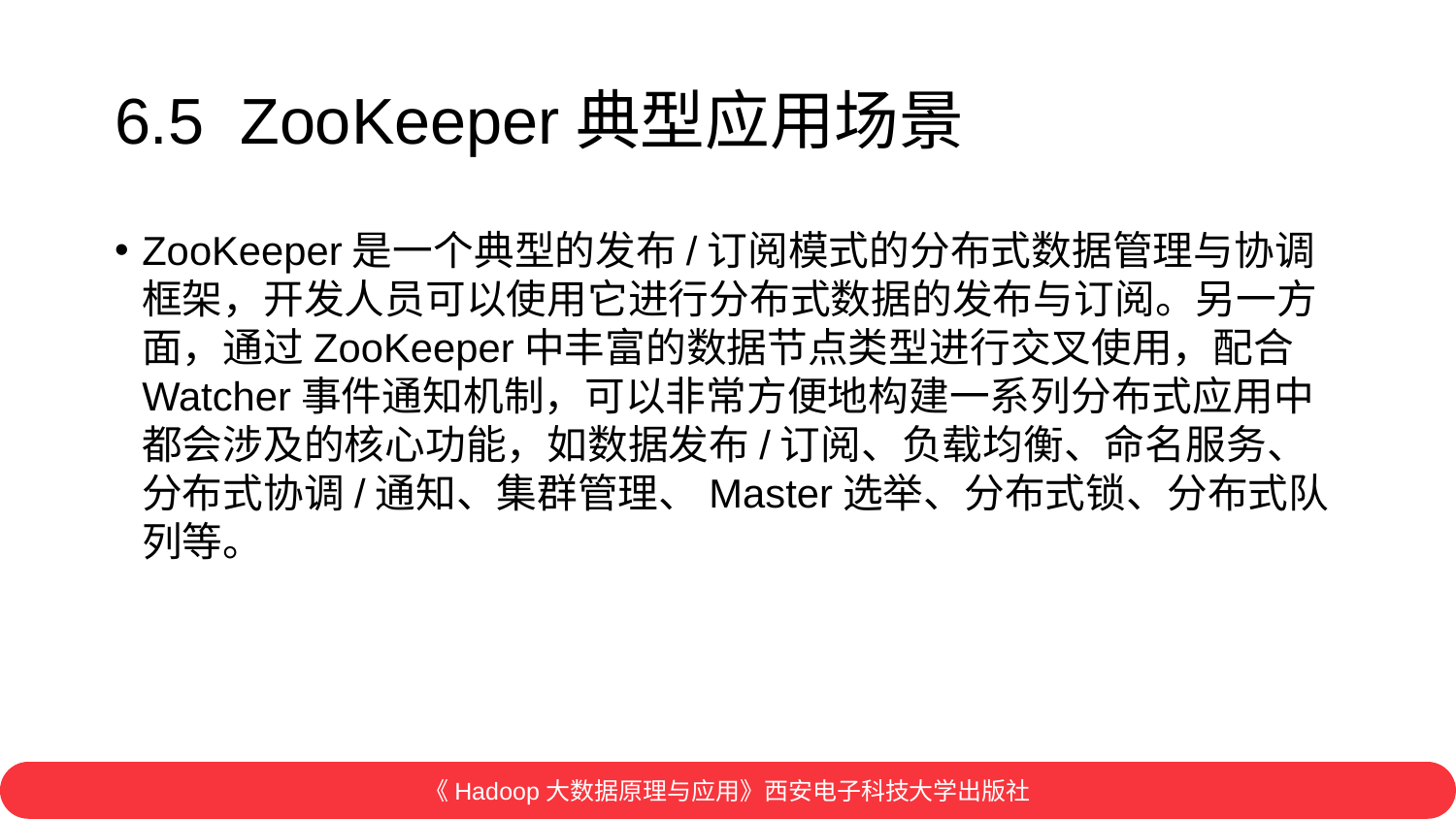

# 6.5  ZooKeeper典型应用场景
ZooKeeper是一个典型的发布/订阅模式的分布式数据管理与协调框架，开发人员可以使用它进行分布式数据的发布与订阅。另一方面，通过ZooKeeper中丰富的数据节点类型进行交叉使用，配合Watcher事件通知机制，可以非常方便地构建一系列分布式应用中都会涉及的核心功能，如数据发布/订阅、负载均衡、命名服务、分布式协调/通知、集群管理、Master选举、分布式锁、分布式队列等。